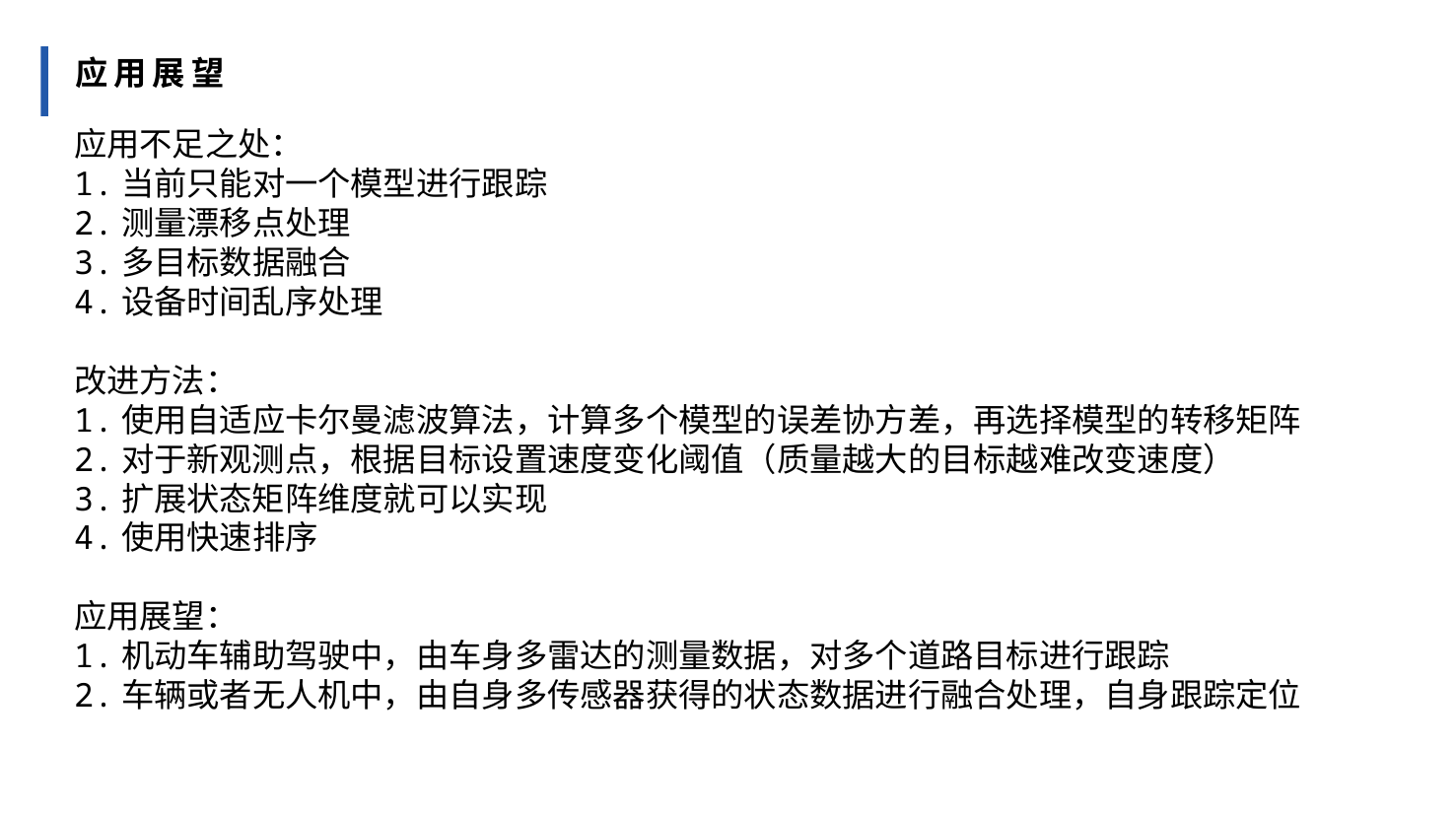

应用展望
应用不足之处：
1.当前只能对一个模型进行跟踪
2.测量漂移点处理
3.多目标数据融合
4.设备时间乱序处理

改进方法：
1.使用自适应卡尔曼滤波算法，计算多个模型的误差协方差，再选择模型的转移矩阵
2.对于新观测点，根据目标设置速度变化阈值（质量越大的目标越难改变速度）
3.扩展状态矩阵维度就可以实现
4.使用快速排序

应用展望：
1.机动车辅助驾驶中，由车身多雷达的测量数据，对多个道路目标进行跟踪
2.车辆或者无人机中，由自身多传感器获得的状态数据进行融合处理，自身跟踪定位